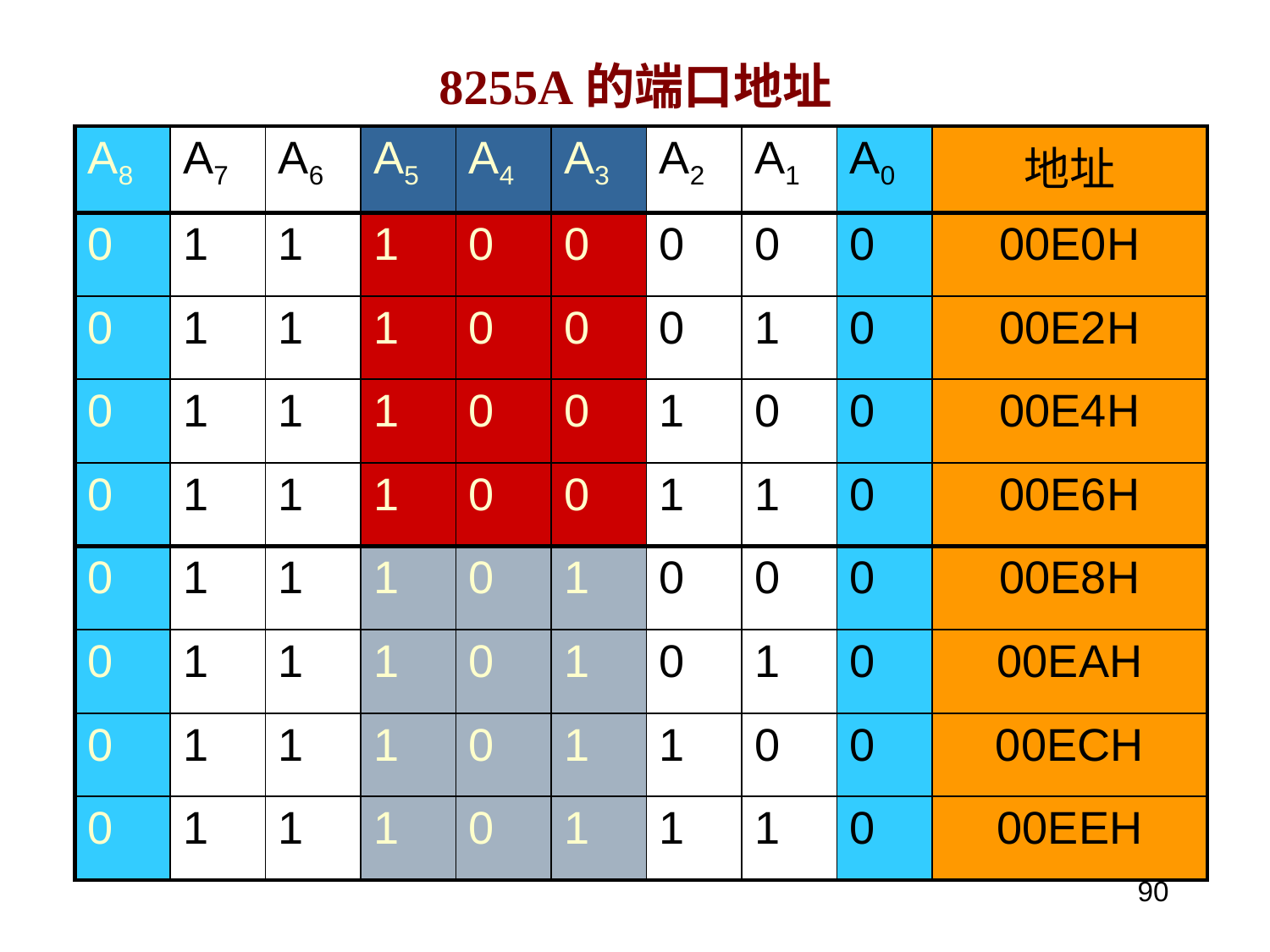

# 8255A的端口地址
| A8 | A7 | A6 | A5 | A4 | A3 | A2 | A1 | A0 | 地址 |
| --- | --- | --- | --- | --- | --- | --- | --- | --- | --- |
| 0 | 1 | 1 | 1 | 0 | 0 | 0 | 0 | 0 | 00E0H |
| 0 | 1 | 1 | 1 | 0 | 0 | 0 | 1 | 0 | 00E2H |
| 0 | 1 | 1 | 1 | 0 | 0 | 1 | 0 | 0 | 00E4H |
| 0 | 1 | 1 | 1 | 0 | 0 | 1 | 1 | 0 | 00E6H |
| 0 | 1 | 1 | 1 | 0 | 1 | 0 | 0 | 0 | 00E8H |
| 0 | 1 | 1 | 1 | 0 | 1 | 0 | 1 | 0 | 00EAH |
| 0 | 1 | 1 | 1 | 0 | 1 | 1 | 0 | 0 | 00ECH |
| 0 | 1 | 1 | 1 | 0 | 1 | 1 | 1 | 0 | 00EEH |
90